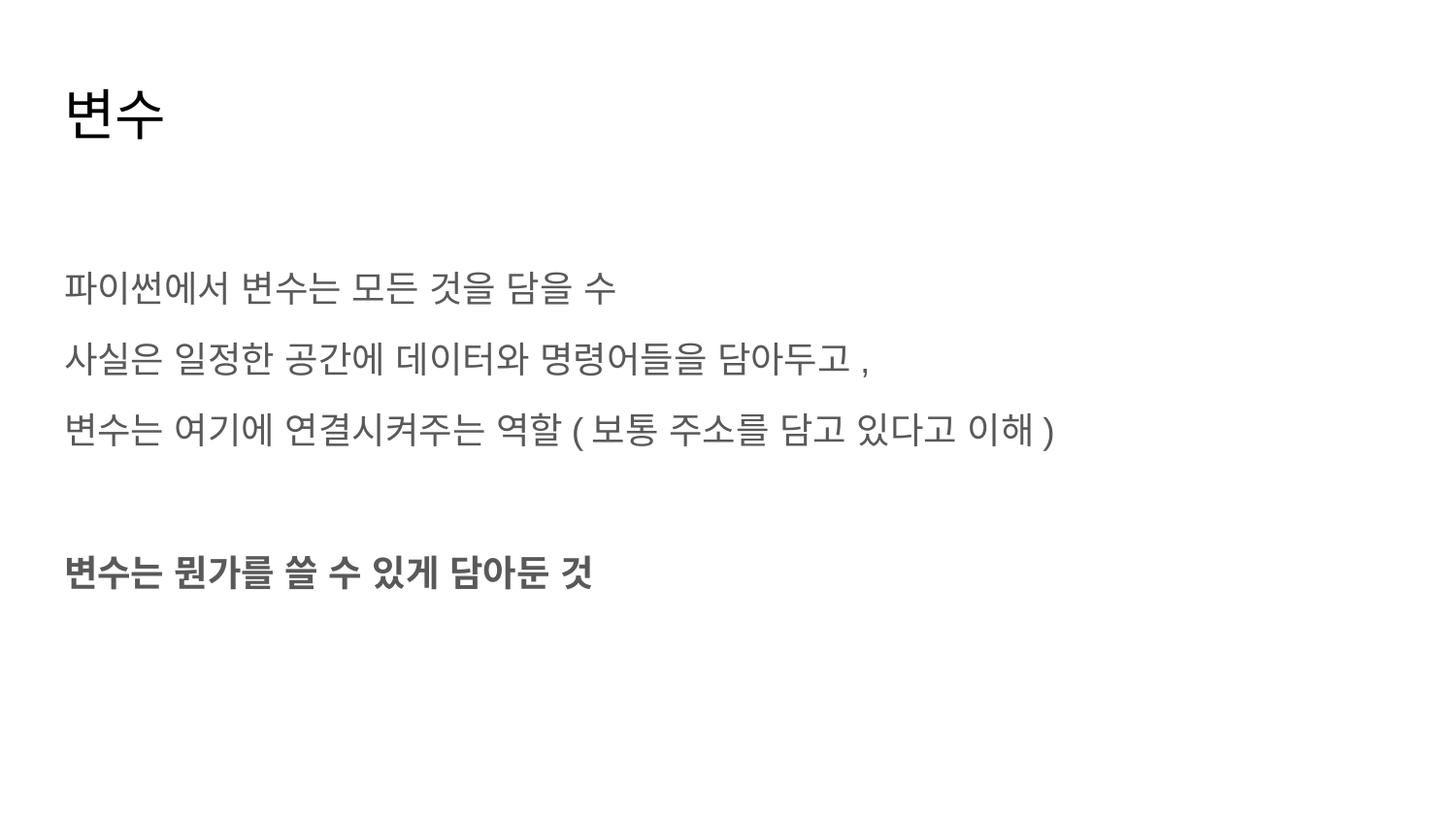

# 변수

파이썬에서 변수는 모든 것을 담을 수
사실은 일정한 공간에 데이터와 명령어들을 담아두고,
변수는 여기에 연결시켜주는 역할(보통 주소를 담고 있다고 이해)

변수는 뭔가를 쓸 수 있게 담아둔 것